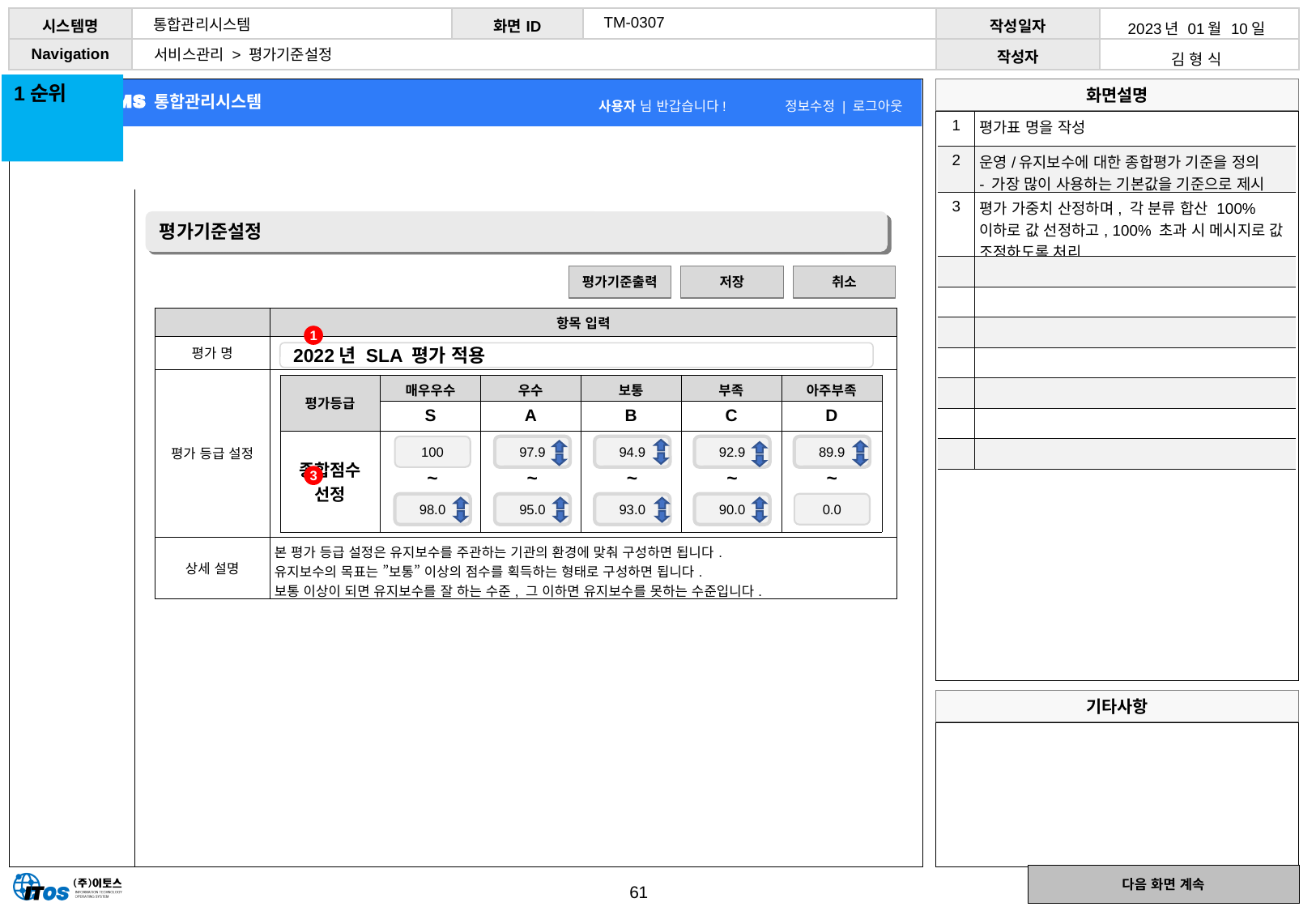

TM-0307
통합관리시스템
| 2023년 01월 10일 |
| --- |
| 김 형 식 |
서비스관리 > 평가기준설정
1순위
| 1 | 평가표 명을 작성 |
| --- | --- |
| 2 | 운영/유지보수에 대한 종합평가 기준을 정의 - 가장 많이 사용하는 기본값을 기준으로 제시 |
| 3 | 평가 가중치 산정하며, 각 분류 합산 100% 이하로 값 선정하고, 100% 초과 시 메시지로 값 조정하도록 처리 |
|  |  |
|  |  |
|  |  |
|  |  |
|  |  |
|  |  |
|  |  |
평가기준설정
평가기준출력
저장
취소
|  | 항목 입력 |
| --- | --- |
| 평가 명 |  |
| 평가 등급 설정 |  |
| 상세 설명 | 본 평가 등급 설정은 유지보수를 주관하는 기관의 환경에 맞춰 구성하면 됩니다. 유지보수의 목표는 ”보통” 이상의 점수를 획득하는 형태로 구성하면 됩니다. 보통 이상이 되면 유지보수를 잘 하는 수준, 그 이하면 유지보수를 못하는 수준입니다. |
1
2022년 SLA 평가 적용
| 평가등급 | 매우우수 | 우수 | 보통 | 부족 | 아주부족 |
| --- | --- | --- | --- | --- | --- |
|  | S | A | B | C | D |
| 종합점수 선정 |  |  |  |  |  |
100
97.9
94.9
92.9
89.9

~
~
~
~
~
3
98.0
95.0
93.0
90.0
0.0